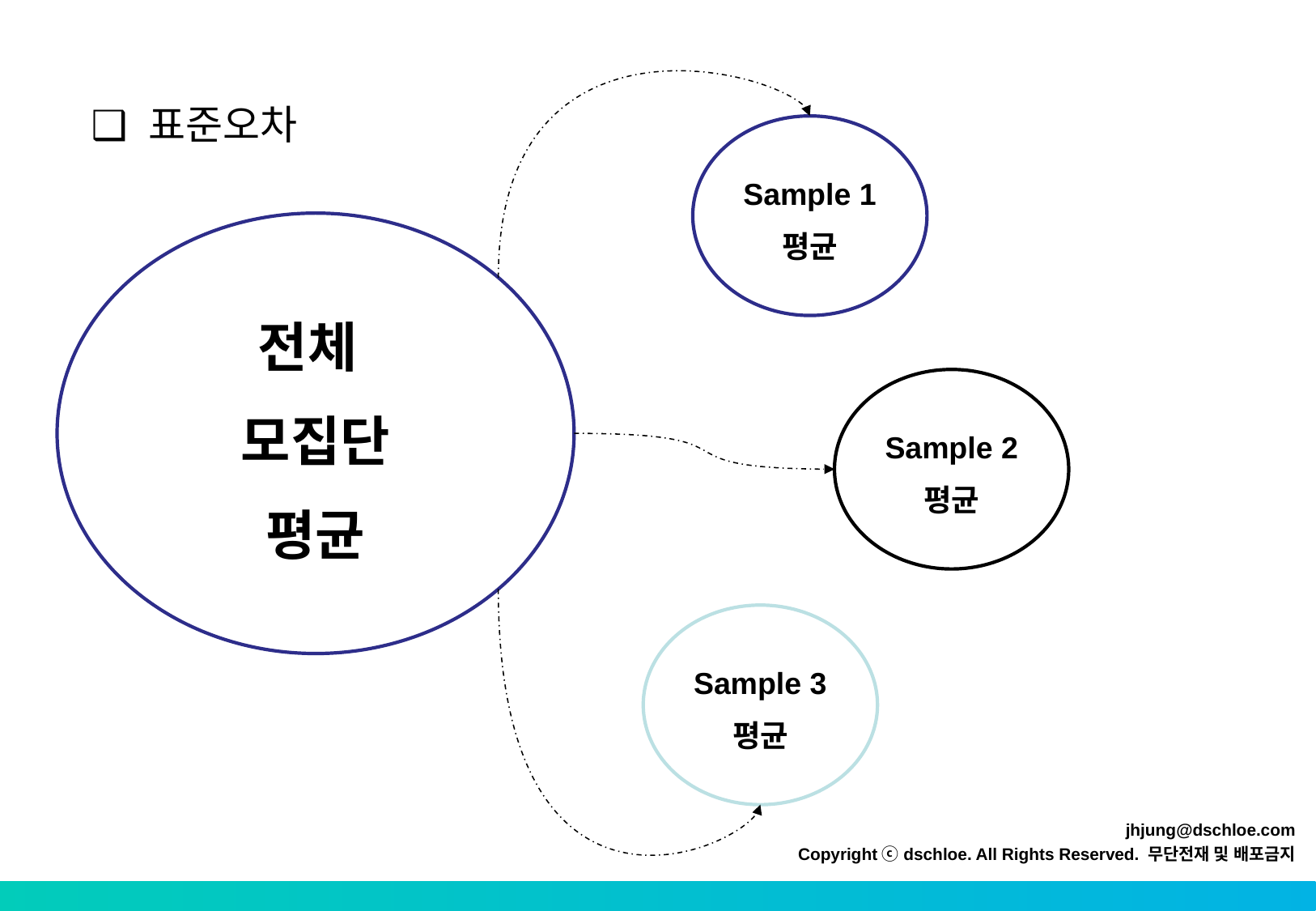

❑ 표준오차
Sample 1
평균
전체
모집단
평균
Sample 2
평균
Sample 3
평균